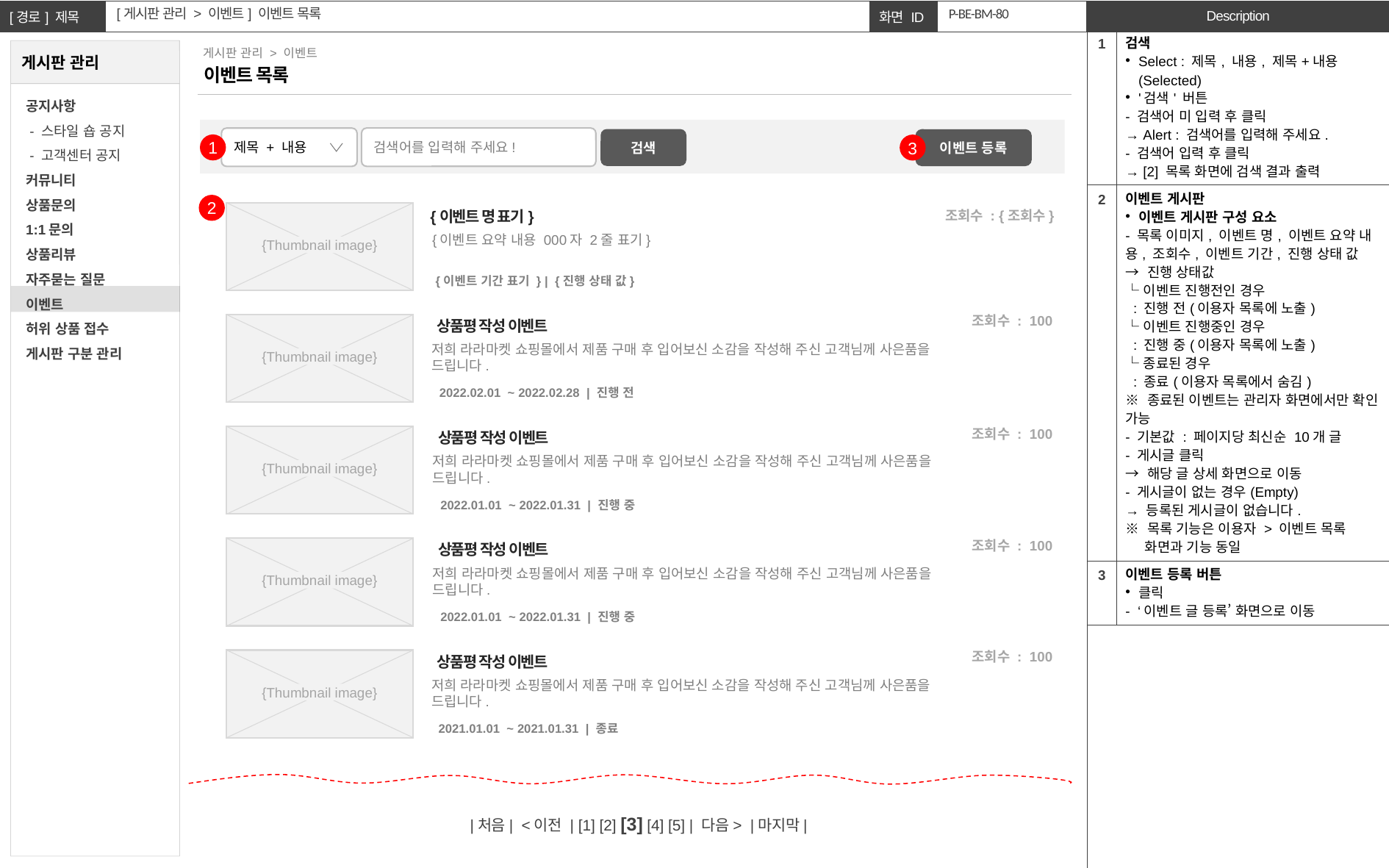

[게시판 관리 > 이벤트] 이벤트 목록
# P-BE-BM-80
| 1 | 검색 Select : 제목, 내용, 제목+내용(Selected) '검색' 버튼 - 검색어 미 입력 후 클릭 → Alert : 검색어를 입력해 주세요. - 검색어 입력 후 클릭 → [2] 목록 화면에 검색 결과 출력 |
| --- | --- |
| 2 | 이벤트 게시판 이벤트 게시판 구성 요소 - 목록 이미지, 이벤트 명, 이벤트 요약 내용, 조회수, 이벤트 기간, 진행 상태 값 → 진행 상태값 └이벤트 진행전인 경우 : 진행 전(이용자 목록에 노출) └이벤트 진행중인 경우 : 진행 중(이용자 목록에 노출) └종료된 경우 : 종료(이용자 목록에서 숨김) ※ 종료된 이벤트는 관리자 화면에서만 확인 가능 - 기본값 : 페이지당 최신순 10개 글 - 게시글 클릭 → 해당 글 상세 화면으로 이동 - 게시글이 없는 경우(Empty) → 등록된 게시글이 없습니다. ※ 목록 기능은 이용자 > 이벤트 목록 화면과 기능 동일 |
| 3 | 이벤트 등록 버튼 클릭 - ‘이벤트 글 등록’ 화면으로 이동 |
|  |  |
게시판 관리 > 이벤트
이벤트 목록

검색어를 입력해 주세요!
제목 + 내용
검색
이벤트 등록
1
3

2
{이벤트 명 표기}
조회수 : {조회수}

{Thumbnail image}
{이벤트 요약 내용 000자 2줄 표기}
{이벤트 기간 표기 } |  {진행 상태 값}

조회수 :  100
상품평 작성 이벤트

{Thumbnail image}
저희 라라마켓 쇼핑몰에서 제품 구매 후 입어보신 소감을 작성해 주신 고객님께 사은품을 드립니다.
2022.02.01  ~ 2022.02.28  | 진행 전
조회수 :  100
상품평 작성 이벤트

{Thumbnail image}
저희 라라마켓 쇼핑몰에서 제품 구매 후 입어보신 소감을 작성해 주신 고객님께 사은품을 드립니다.
2022.01.01  ~ 2022.01.31  | 진행 중
조회수 :  100
상품평 작성 이벤트

{Thumbnail image}
저희 라라마켓 쇼핑몰에서 제품 구매 후 입어보신 소감을 작성해 주신 고객님께 사은품을 드립니다.
2022.01.01  ~ 2022.01.31  | 진행 중
조회수 :  100
상품평 작성 이벤트

{Thumbnail image}
저희 라라마켓 쇼핑몰에서 제품 구매 후 입어보신 소감을 작성해 주신 고객님께 사은품을 드립니다.
2021.01.01  ~ 2021.01.31  | 종료

|처음|  <이전 | [1] [2] [3] [4] [5] | 다음>  |마지막|